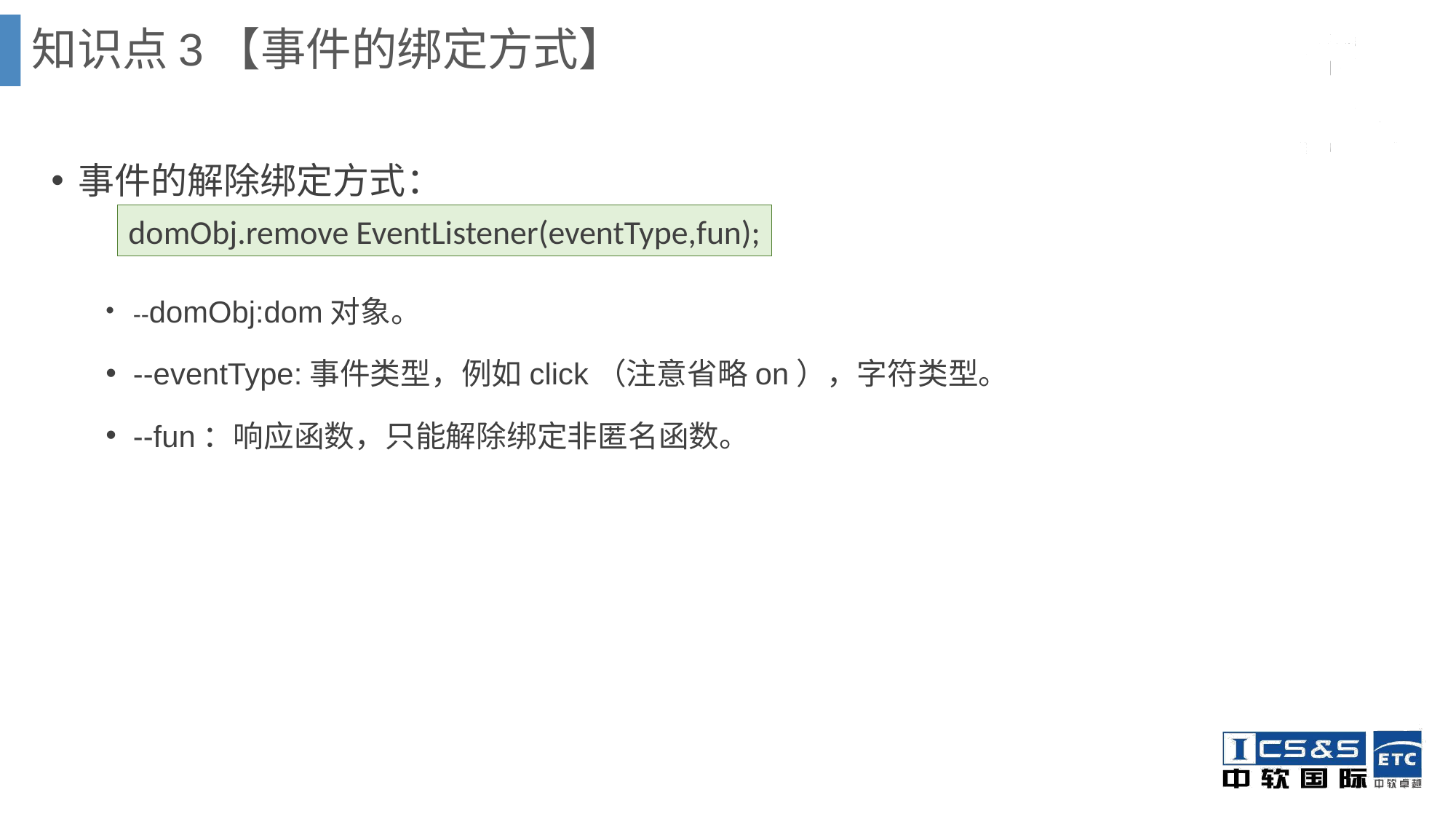

知识点3【事件的绑定方式】
事件的解除绑定方式：

--domObj:dom对象。
--eventType:事件类型，例如click（注意省略on），字符类型。
--fun：响应函数，只能解除绑定非匿名函数。
domObj.remove EventListener(eventType,fun);